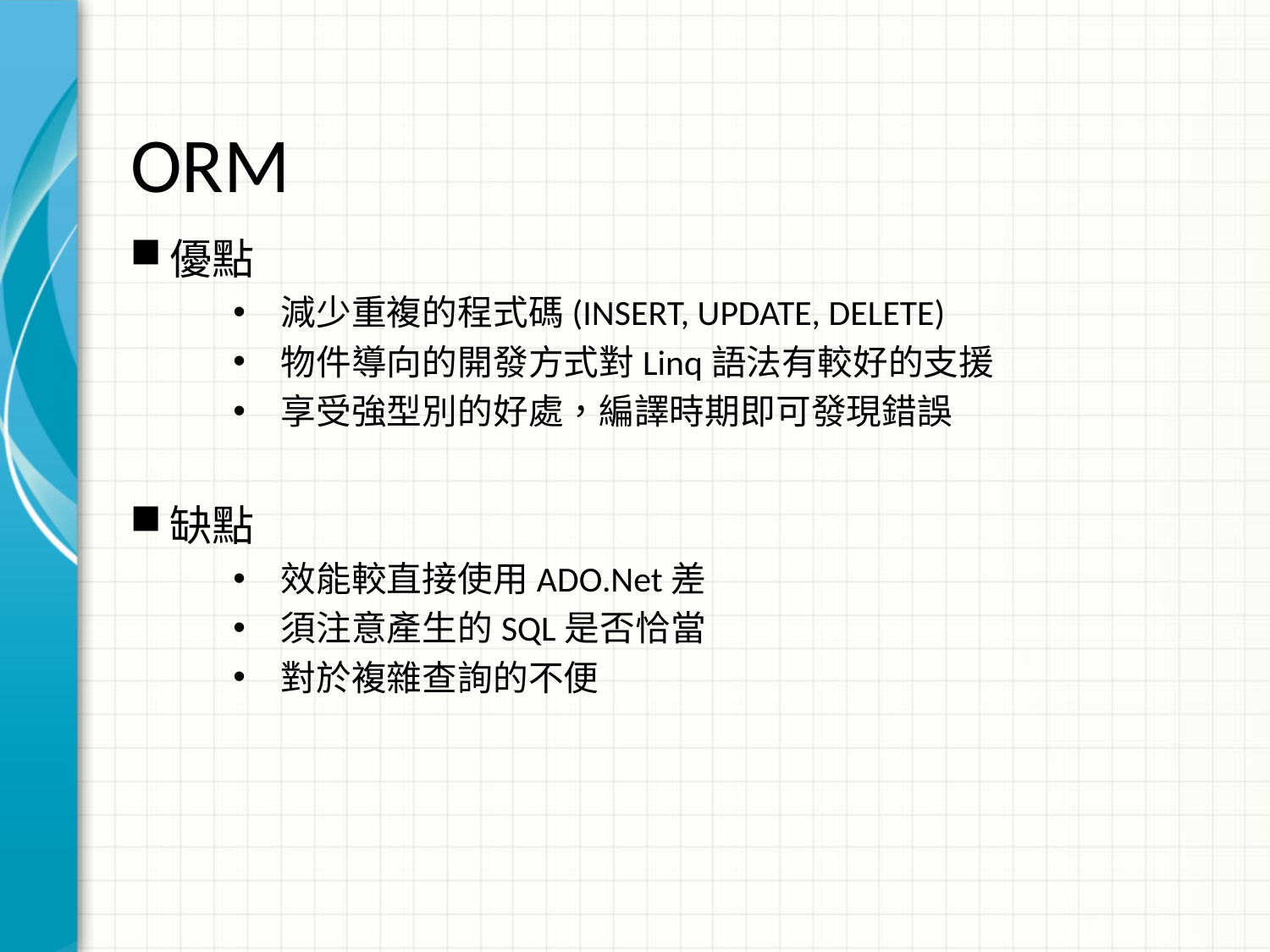

# ORM
優點
減少重複的程式碼(INSERT, UPDATE, DELETE)
物件導向的開發方式對Linq語法有較好的支援
享受強型別的好處，編譯時期即可發現錯誤

缺點
效能較直接使用ADO.Net差
須注意產生的SQL是否恰當
對於複雜查詢的不便